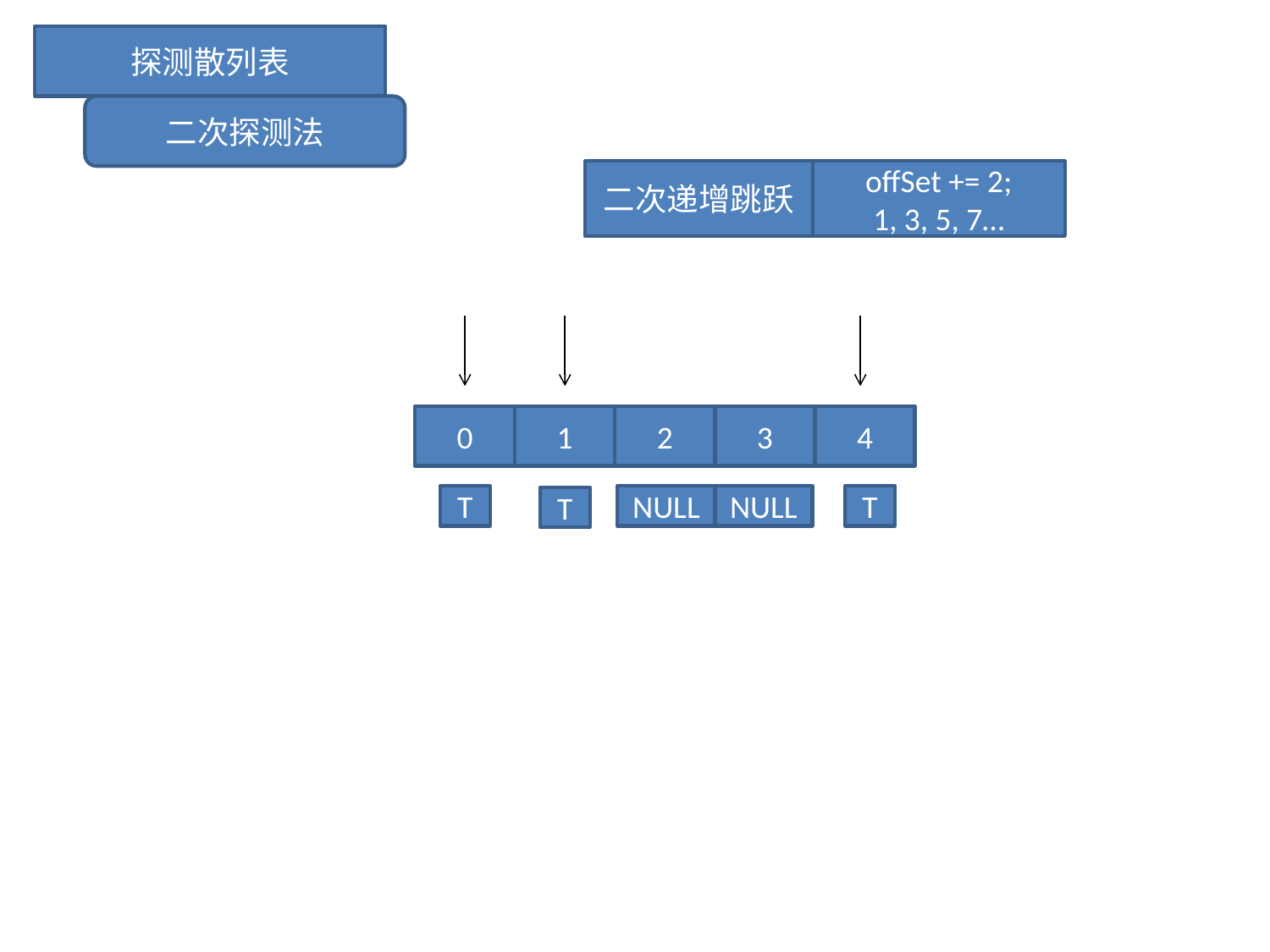

探测散列表
二次探测法
二次递增跳跃
offSet += 2;
1, 3, 5, 7…
0
1
2
3
4
T
NULL
NULL
T
T